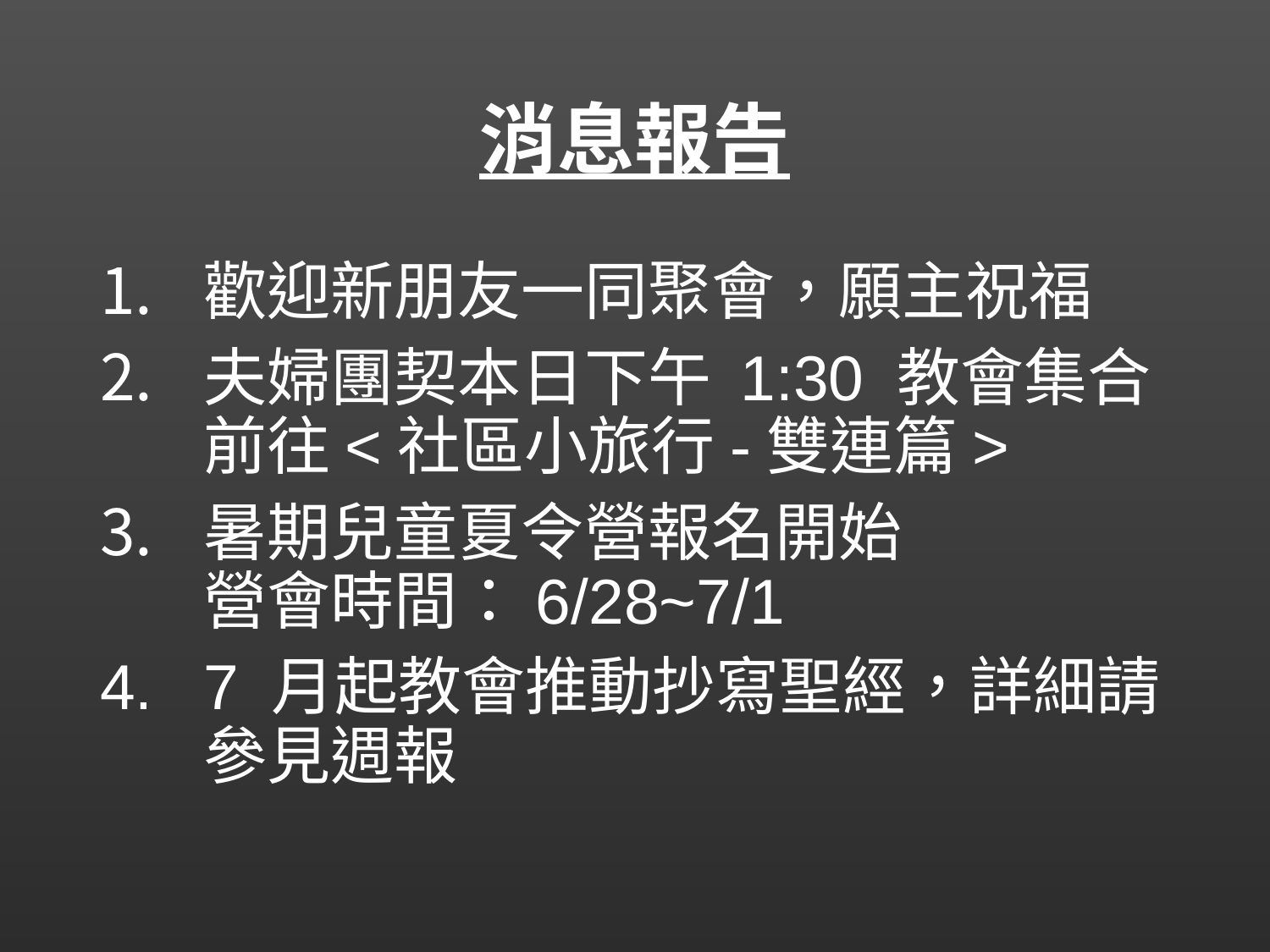

# 消息報告
歡迎新朋友一同聚會，願主祝福
夫婦團契本日下午 1:30 教會集合前往<社區小旅行-雙連篇>
暑期兒童夏令營報名開始
營會時間：6/28~7/1
7 月起教會推動抄寫聖經，詳細請參見週報